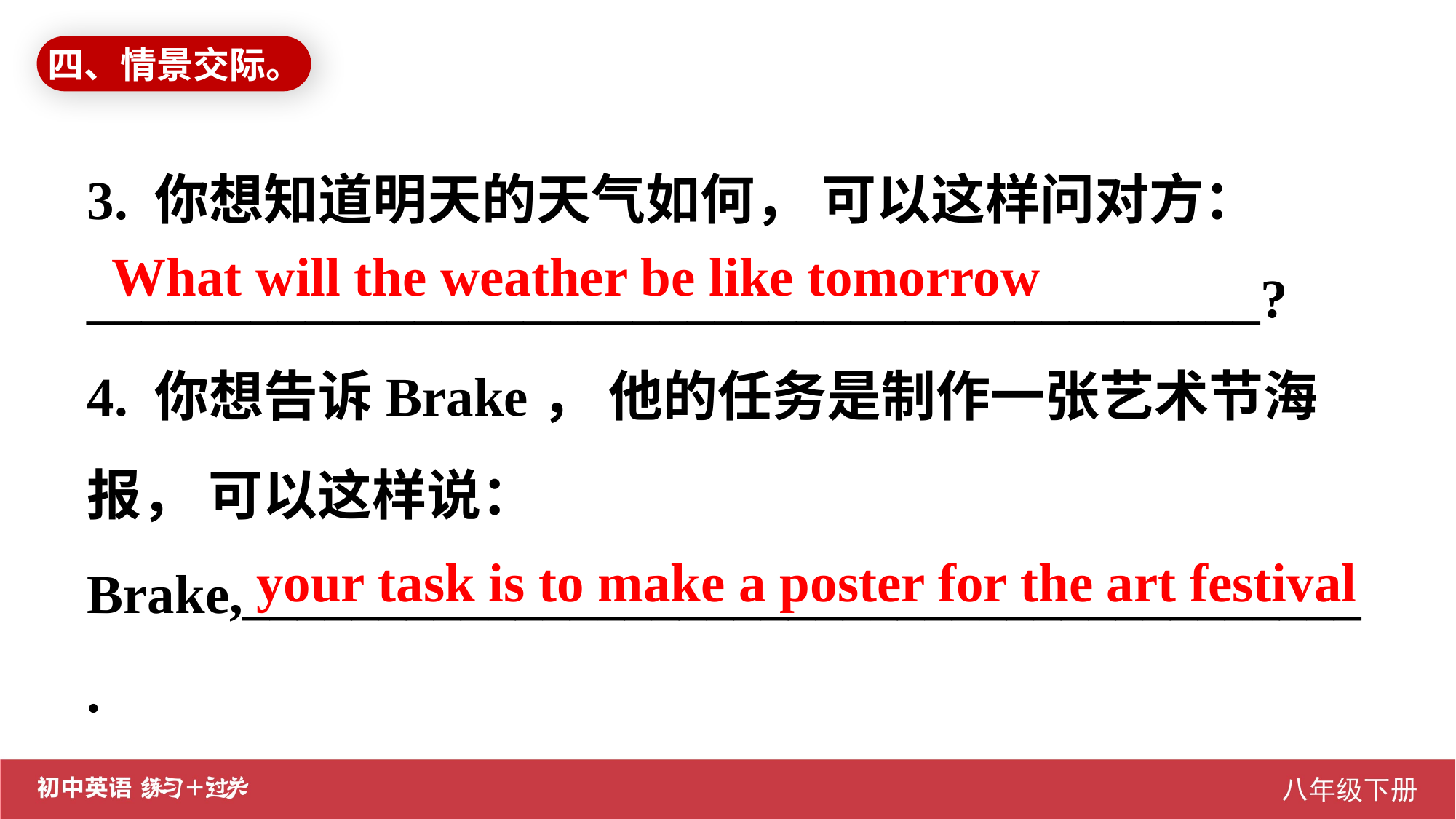

四、情景交际。
3. 你想知道明天的天气如何， 可以这样问对方：
___________________________________________?
4. 你想告诉Brake， 他的任务是制作一张艺术节海报， 可以这样说：
Brake,_________________________________________.
What will the weather be like tomorrow
your task is to make a poster for the art festival